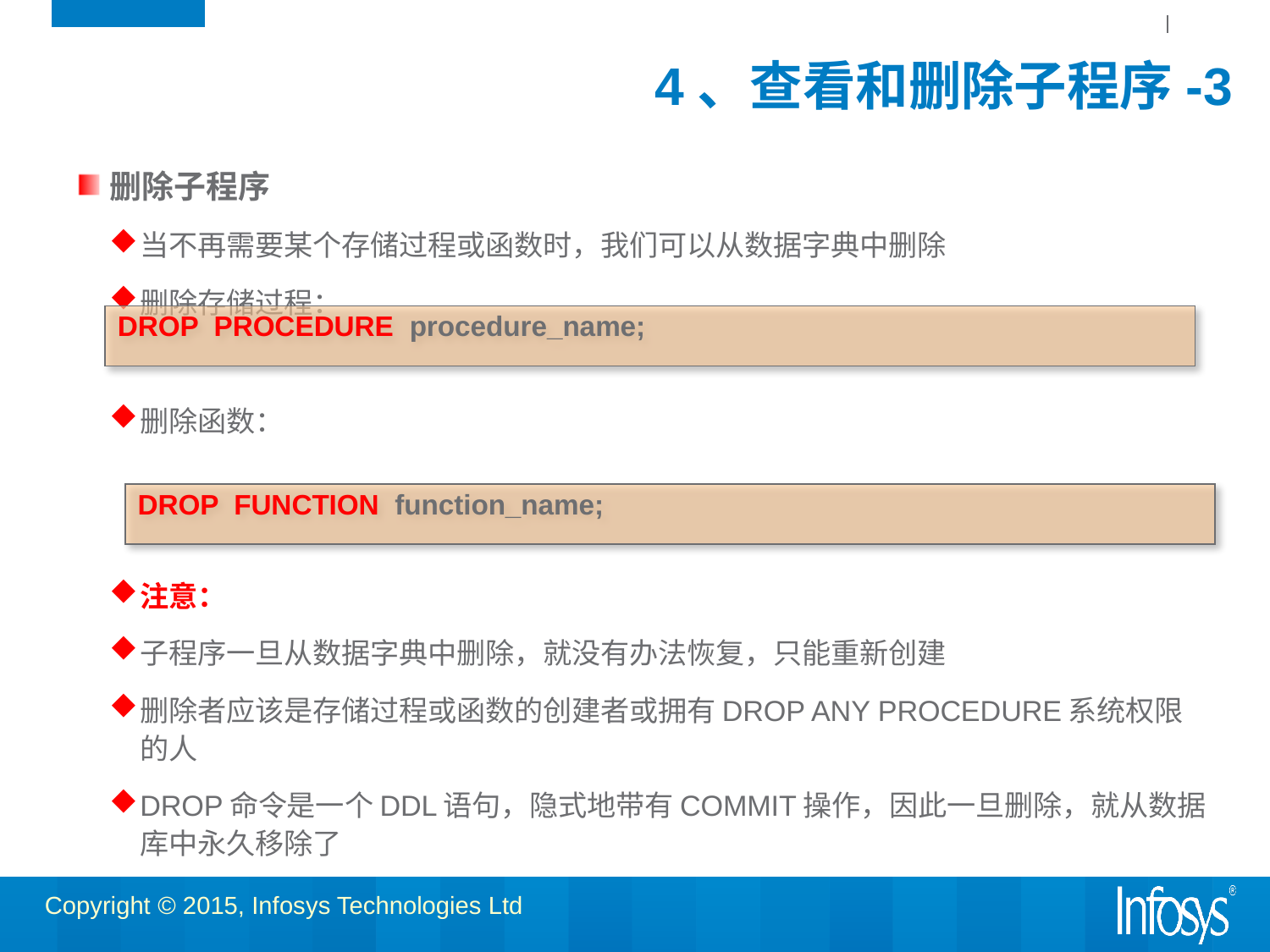

# 4、查看和删除子程序-3
删除子程序
当不再需要某个存储过程或函数时，我们可以从数据字典中删除
删除存储过程：

删除函数：

注意：
子程序一旦从数据字典中删除，就没有办法恢复，只能重新创建
删除者应该是存储过程或函数的创建者或拥有DROP ANY PROCEDURE系统权限的人
DROP命令是一个DDL语句，隐式地带有COMMIT操作，因此一旦删除，就从数据库中永久移除了
DROP  PROCEDURE  procedure_name;
DROP  FUNCTION  function_name;